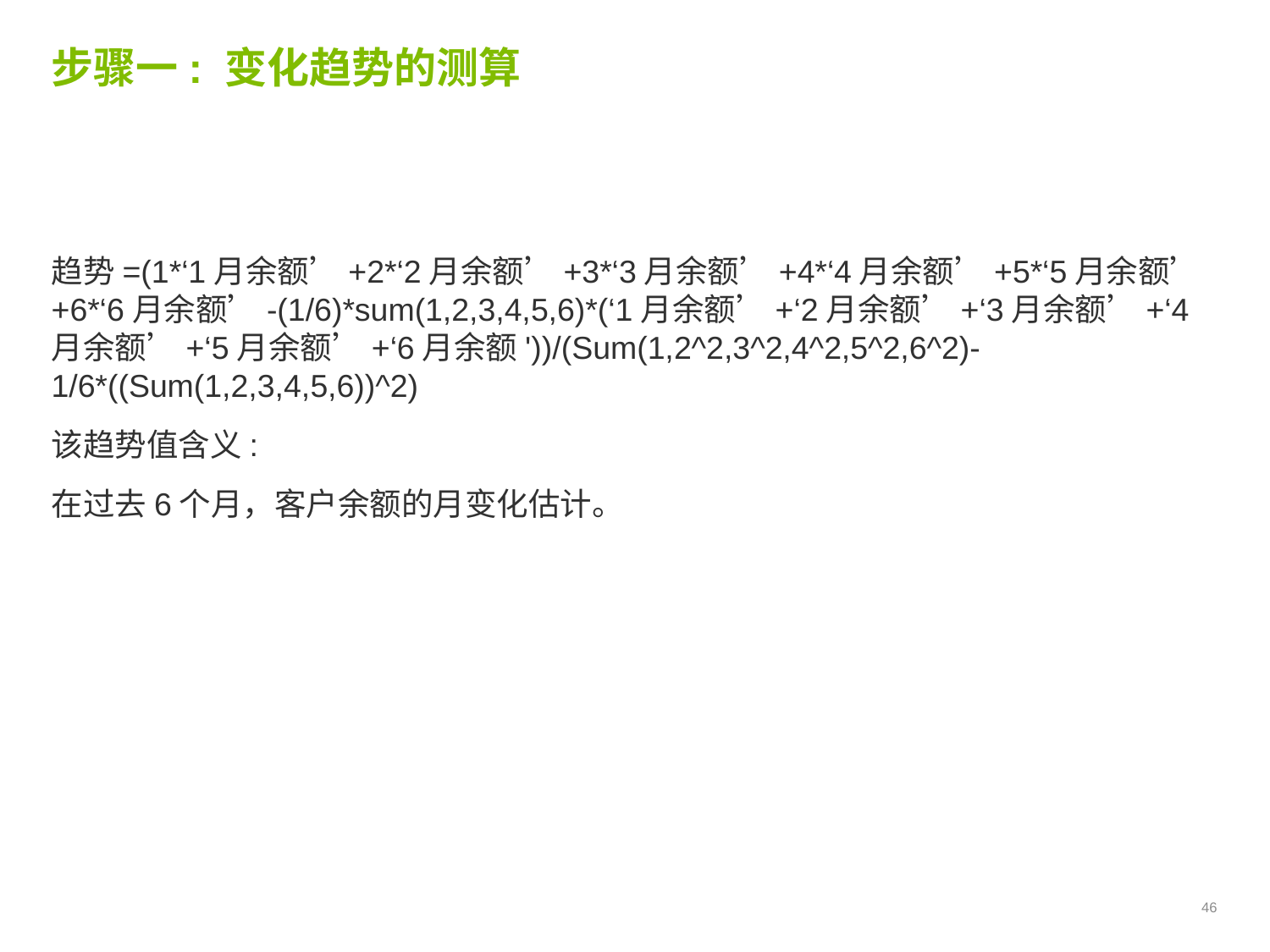

# 步骤一: 变化趋势的测算

趋势=(1*‘1月余额’+2*‘2月余额’+3*‘3月余额’+4*‘4月余额’+5*‘5月余额’+6*‘6月余额’-(1/6)*sum(1,2,3,4,5,6)*(‘1月余额’+‘2月余额’+‘3月余额’+‘4月余额’+‘5月余额’+‘6月余额'))/(Sum(1,2^2,3^2,4^2,5^2,6^2)-1/6*((Sum(1,2,3,4,5,6))^2)
该趋势值含义:
在过去6个月，客户余额的月变化估计。
46